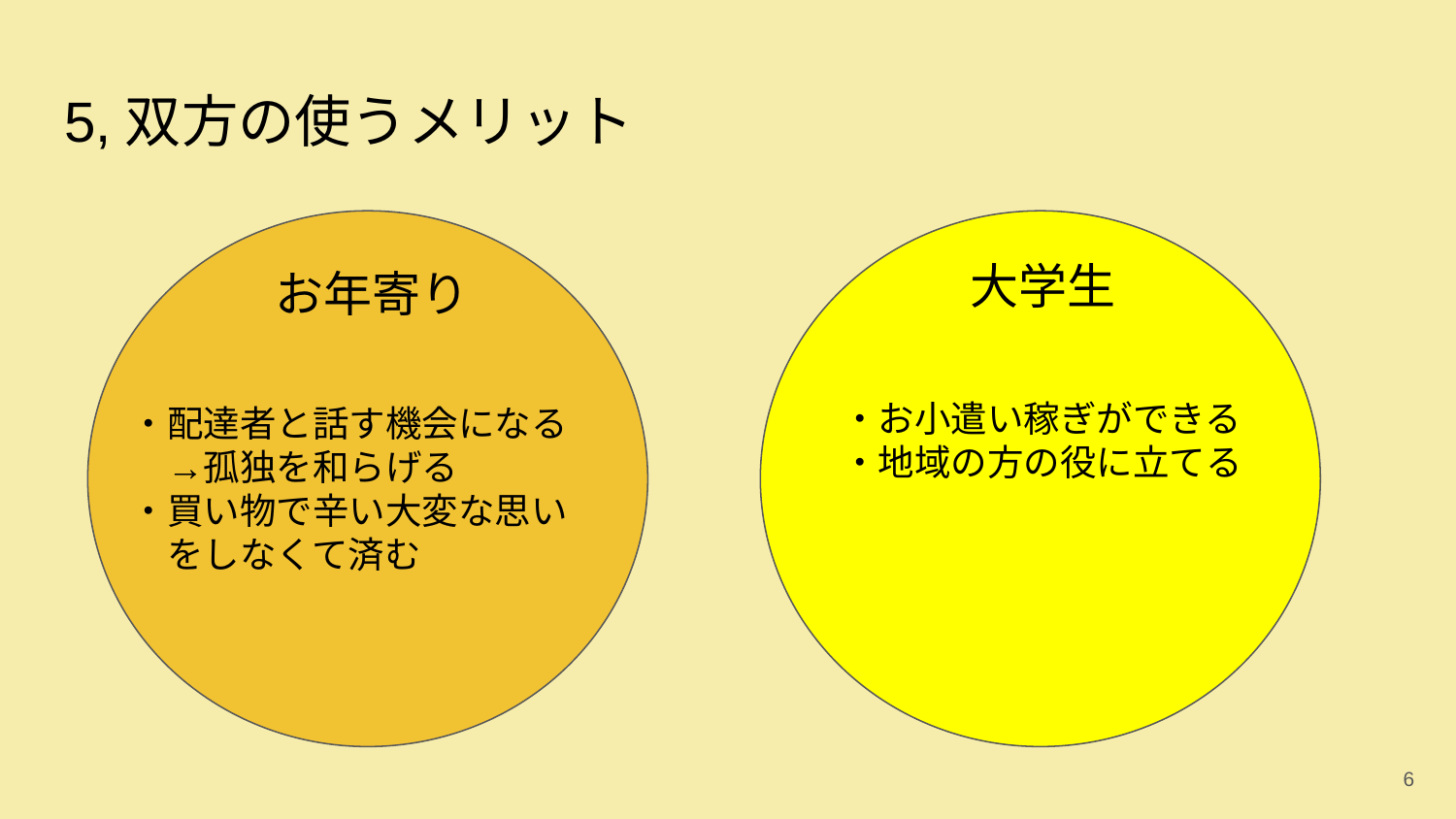

# 5,双方の使うメリット

大学生
お年寄り

・配達者と話す機会になる　→孤独を和らげる
・買い物で辛い大変な思い　をしなくて済む

・お小遣い稼ぎができる
・地域の方の役に立てる

6